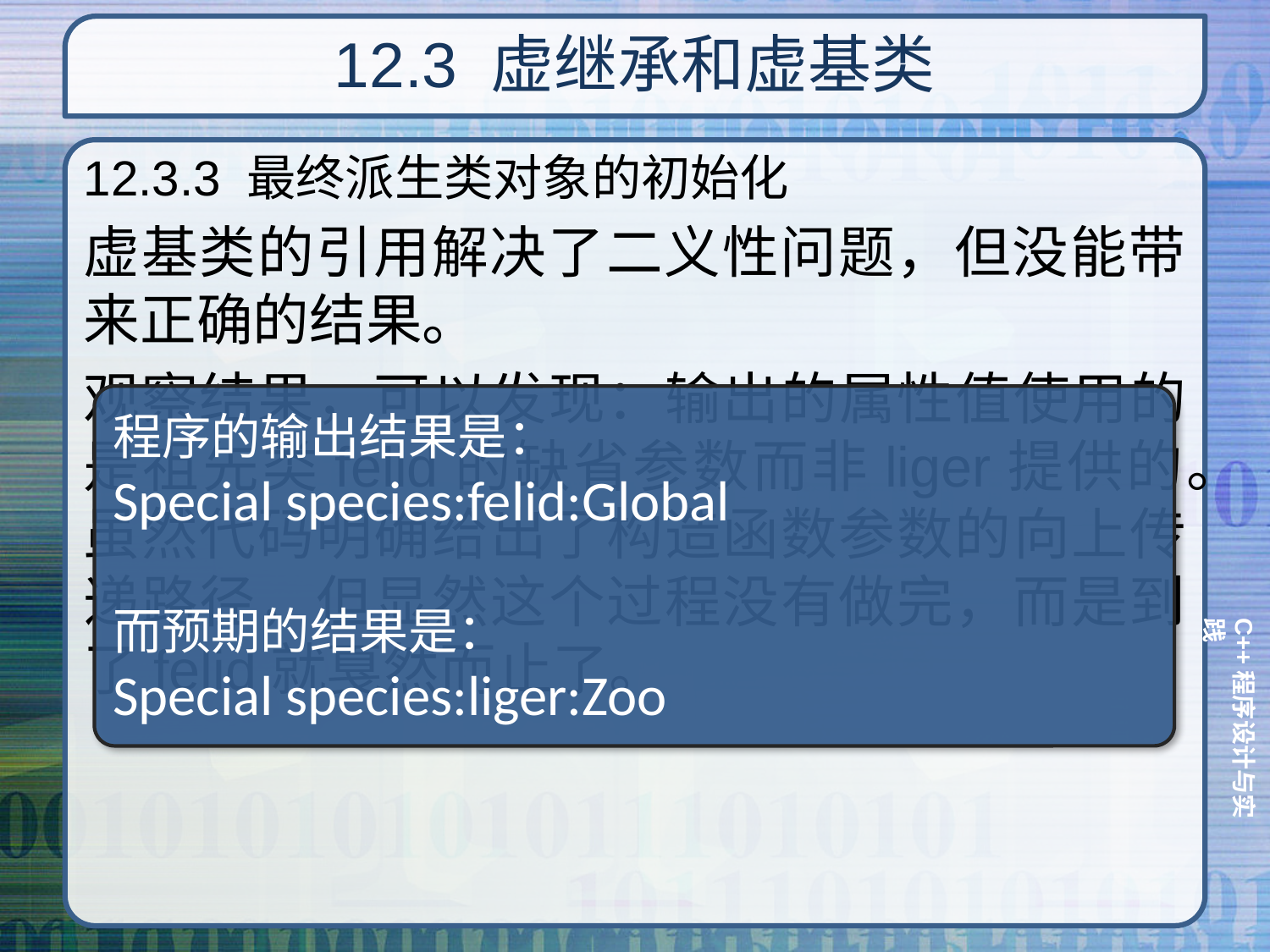

# 12.3 虚继承和虚基类
12.3.3 最终派生类对象的初始化
虚基类的引用解决了二义性问题，但没能带来正确的结果。
观察结果，可以发现：输出的属性值使用的是祖先类felid的缺省参数而非liger提供的。虽然代码明确给出了构造函数参数的向上传递路径，但显然这个过程没有做完，而是到了felid就戛然而止了。
程序的输出结果是：
Special species:felid:Global

而预期的结果是：
Special species:liger:Zoo